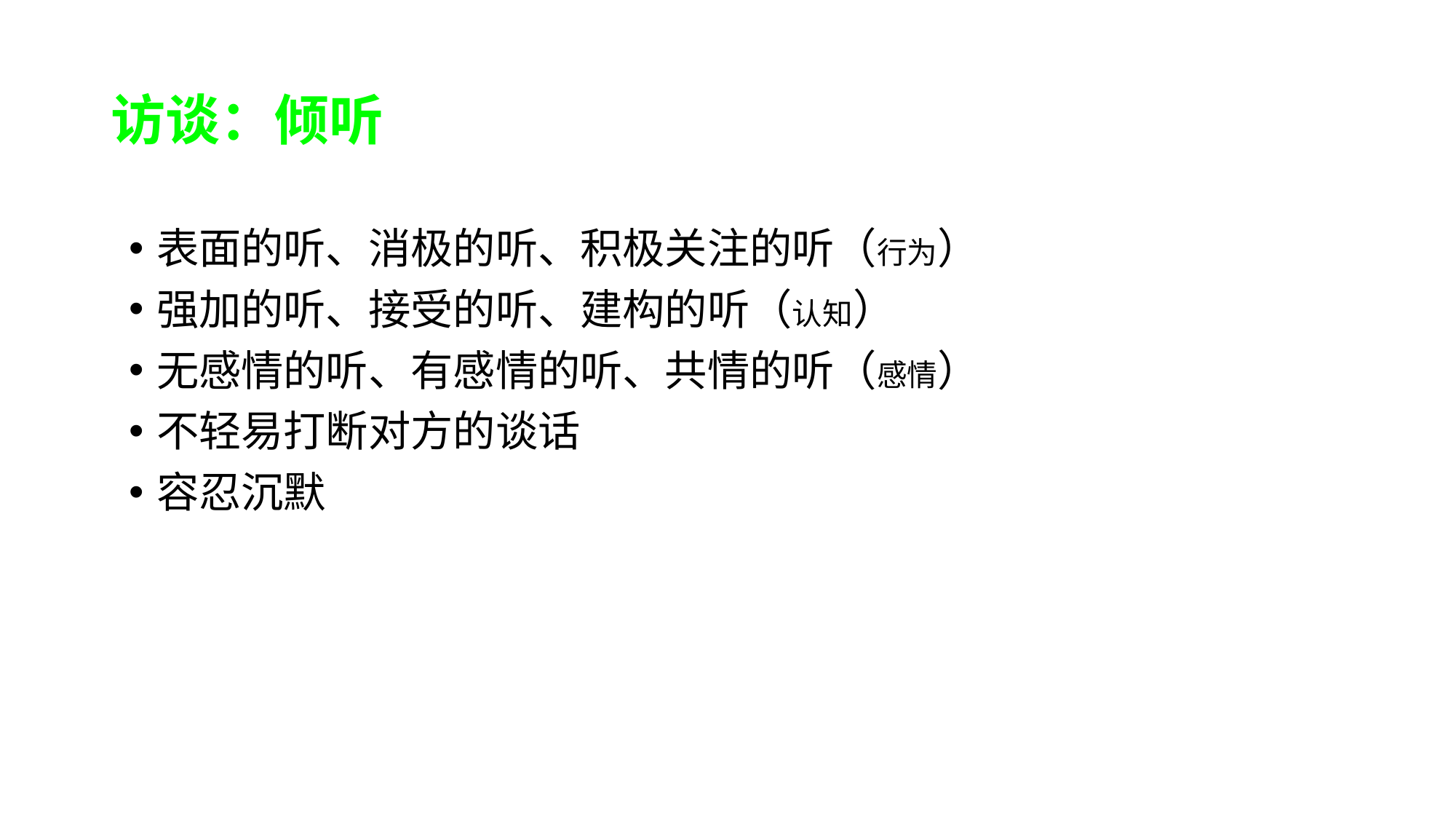

# 访谈：倾听
表面的听、消极的听、积极关注的听（行为）
强加的听、接受的听、建构的听（认知）
无感情的听、有感情的听、共情的听（感情）
不轻易打断对方的谈话
容忍沉默